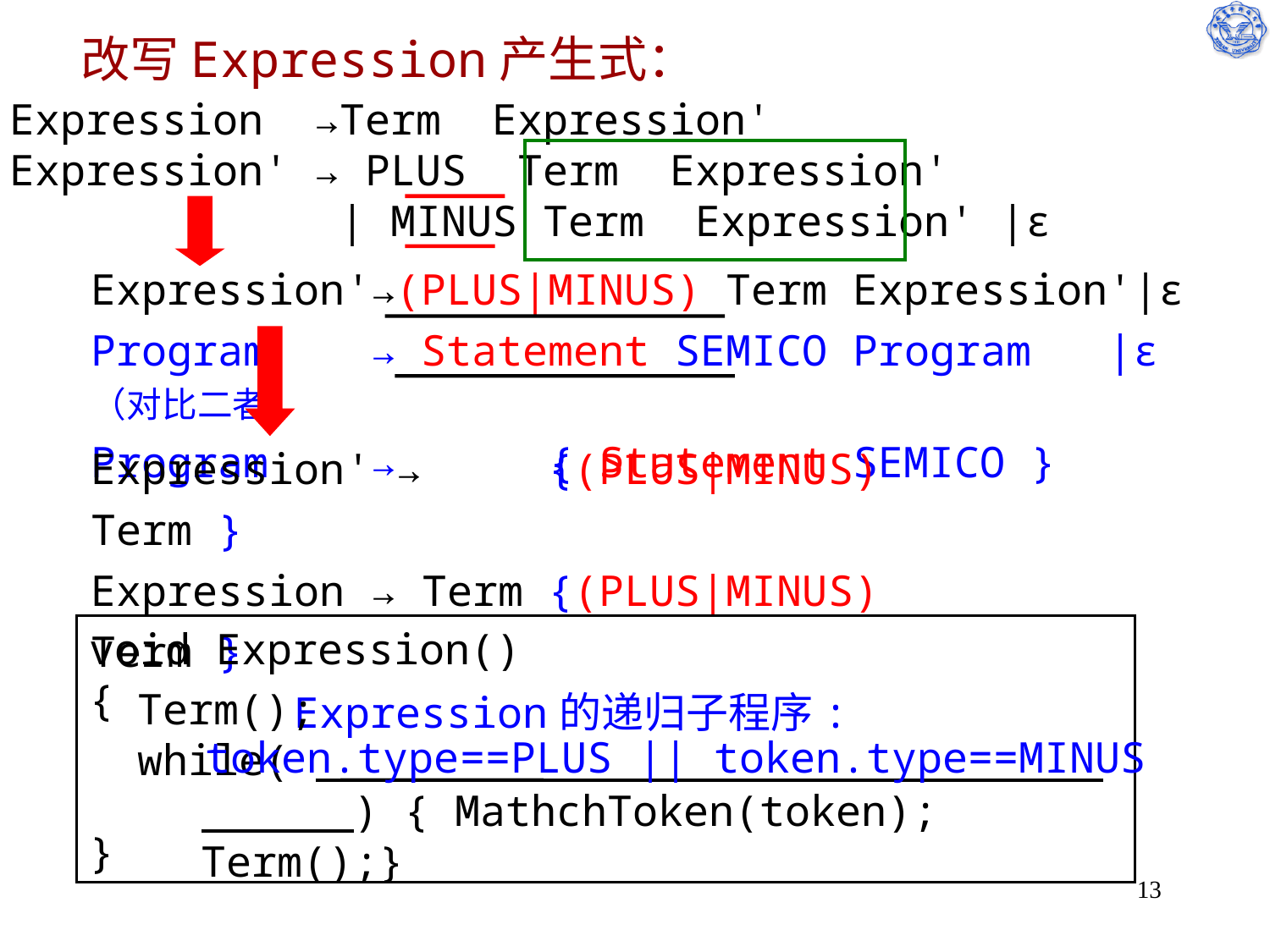

改写Expression产生式：
Expression  →Term  Expression'
Expression' → PLUS  Term  Expression'
             | MINUS Term  Expression' |ε

Expression'→(PLUS|MINUS) Term Expression'|ε
Program    → Statement SEMICO Program   |ε （对比二者）
Program    →      { Statement SEMICO }

Expression' →     {(PLUS|MINUS) Term }
Expression → Term {(PLUS|MINUS) Term }
        Expression的递归子程序:
void Expression()
{

}
Term();
while(  ________                             ) { MathchToken(token); Term();}
token.type==PLUS || token.type==MINUS
13